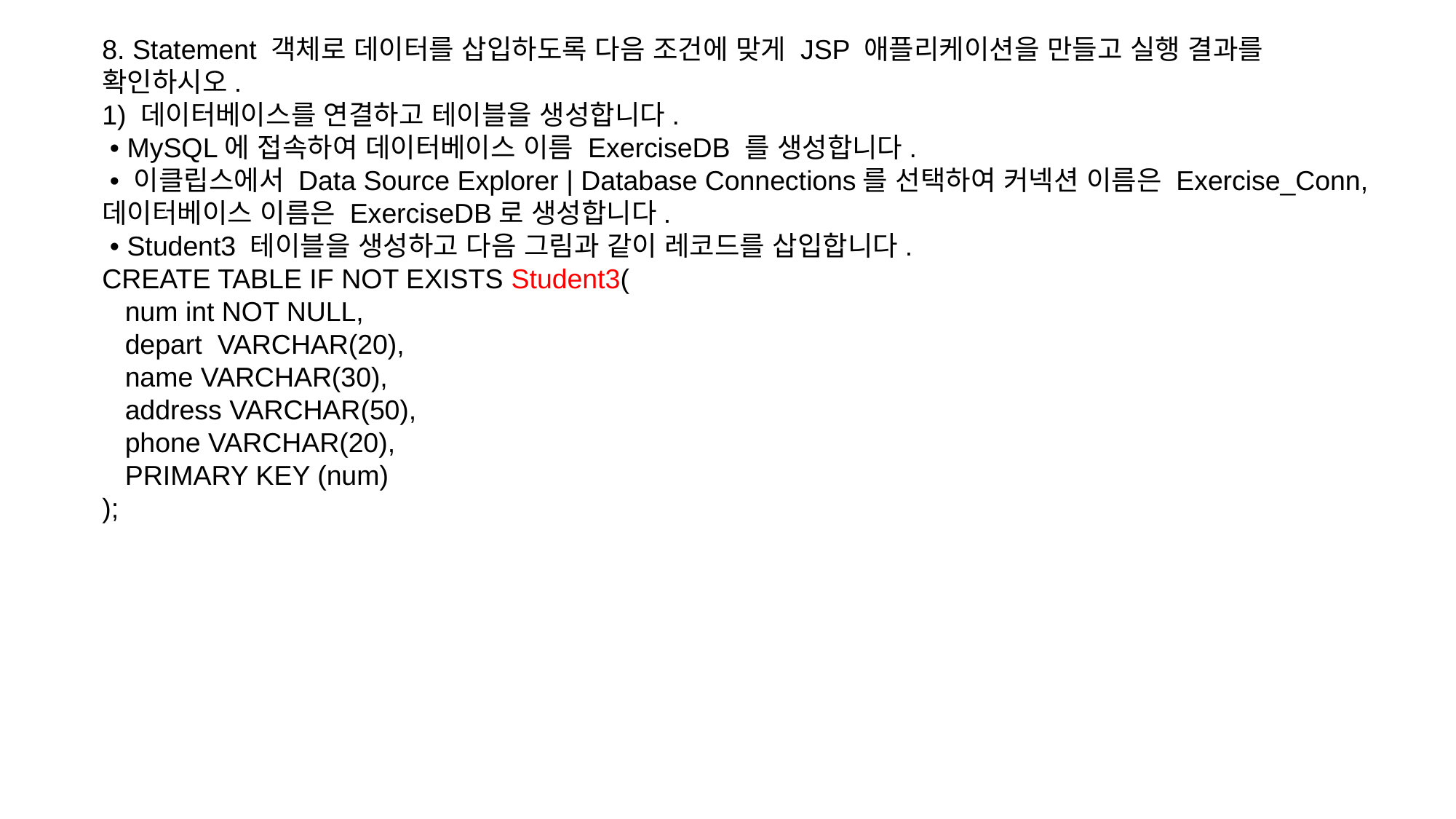

8. Statement 객체로 데이터를 삽입하도록 다음 조건에 맞게 JSP 애플리케이션을 만들고 실행 결과를 확인하시오.
1) 데이터베이스를 연결하고 테이블을 생성합니다.
 • MySQL에 접속하여 데이터베이스 이름 ExerciseDB 를 생성합니다.
 • 이클립스에서 Data Source Explorer | Database Connections를 선택하여 커넥션 이름은 Exercise_Conn, 데이터베이스 이름은 ExerciseDB로 생성합니다.
 • Student3 테이블을 생성하고 다음 그림과 같이 레코드를 삽입합니다.
CREATE TABLE IF NOT EXISTS Student3(
   num int NOT NULL,
   depart  VARCHAR(20),
   name VARCHAR(30),
   address VARCHAR(50),
   phone VARCHAR(20),
   PRIMARY KEY (num)
);